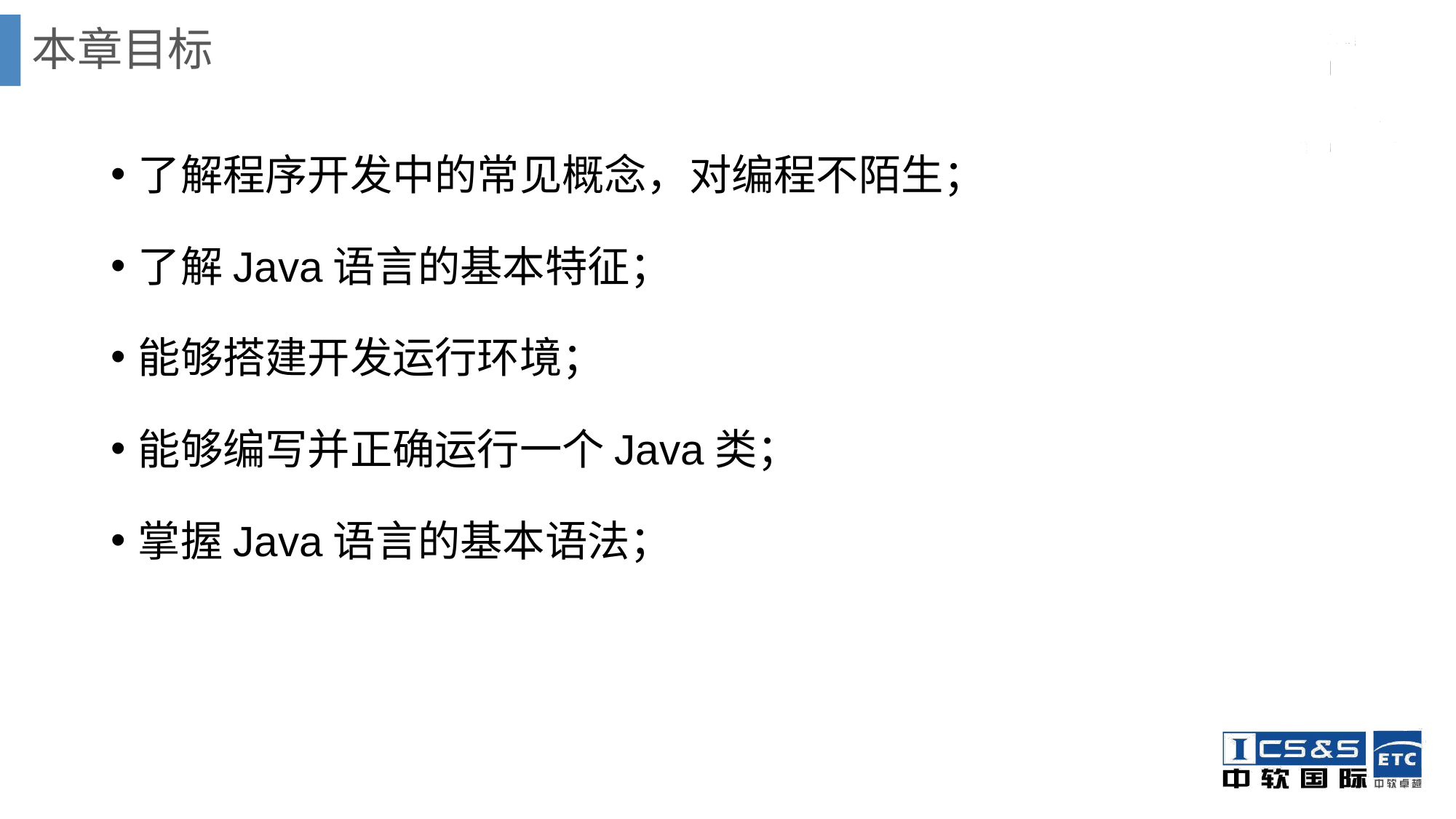

# 本章目标
了解程序开发中的常见概念，对编程不陌生；
了解Java语言的基本特征；
能够搭建开发运行环境；
能够编写并正确运行一个Java类；
掌握Java语言的基本语法；